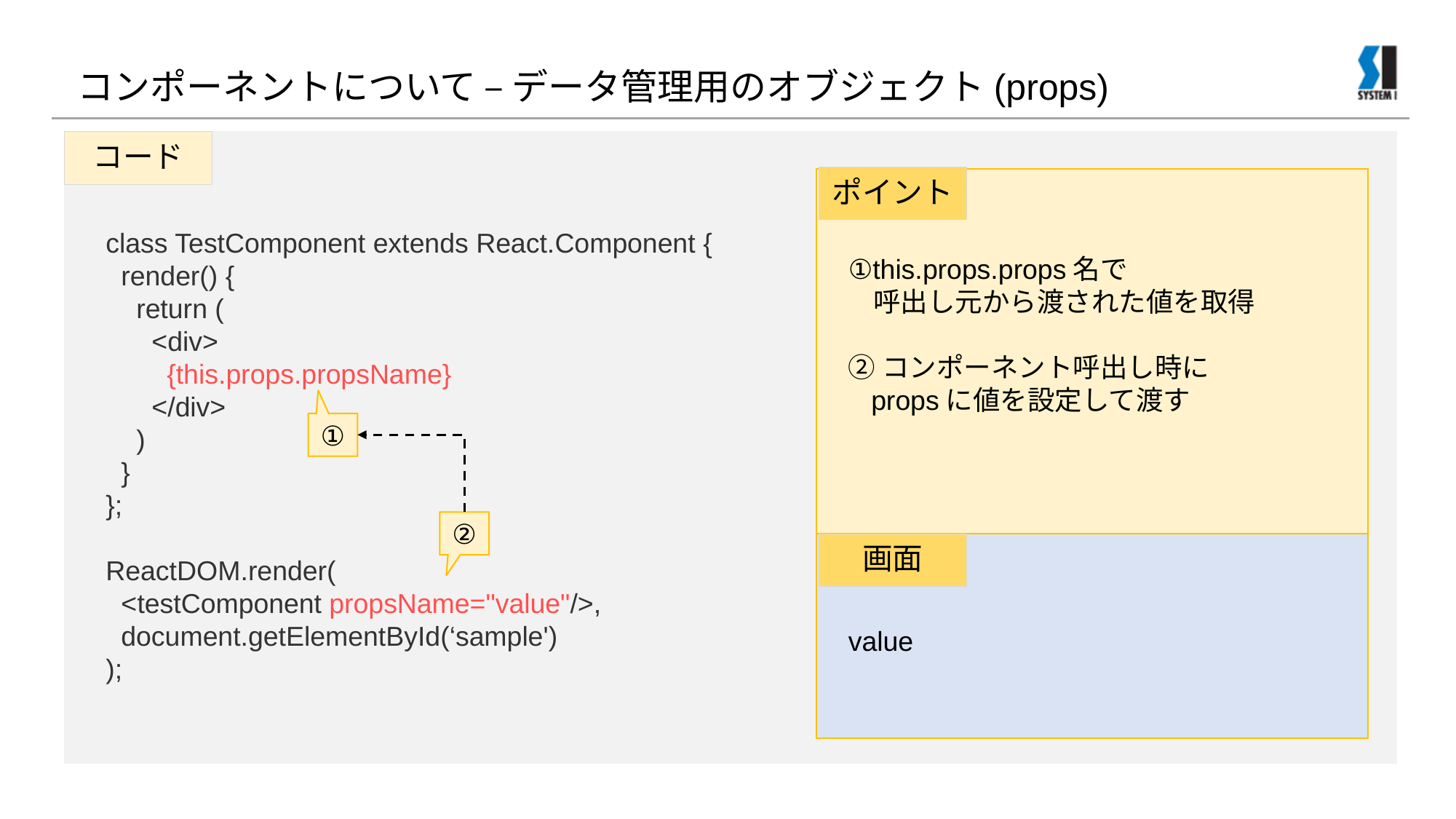

# コンポーネントについて – データ管理用のオブジェクト(props)
コード

class TestComponent extends React.Component {
  render() {
    return (
      <div>
        {this.props.propsName}
      </div>
    )
  }
};

ReactDOM.render(
  <testComponent propsName="value"/>,
  document.getElementById(‘sample')
);
ポイント

①this.props.props名で
   呼出し元から渡された値を取得

②コンポーネント呼出し時に
   propsに値を設定して渡す

画面
value

①
②